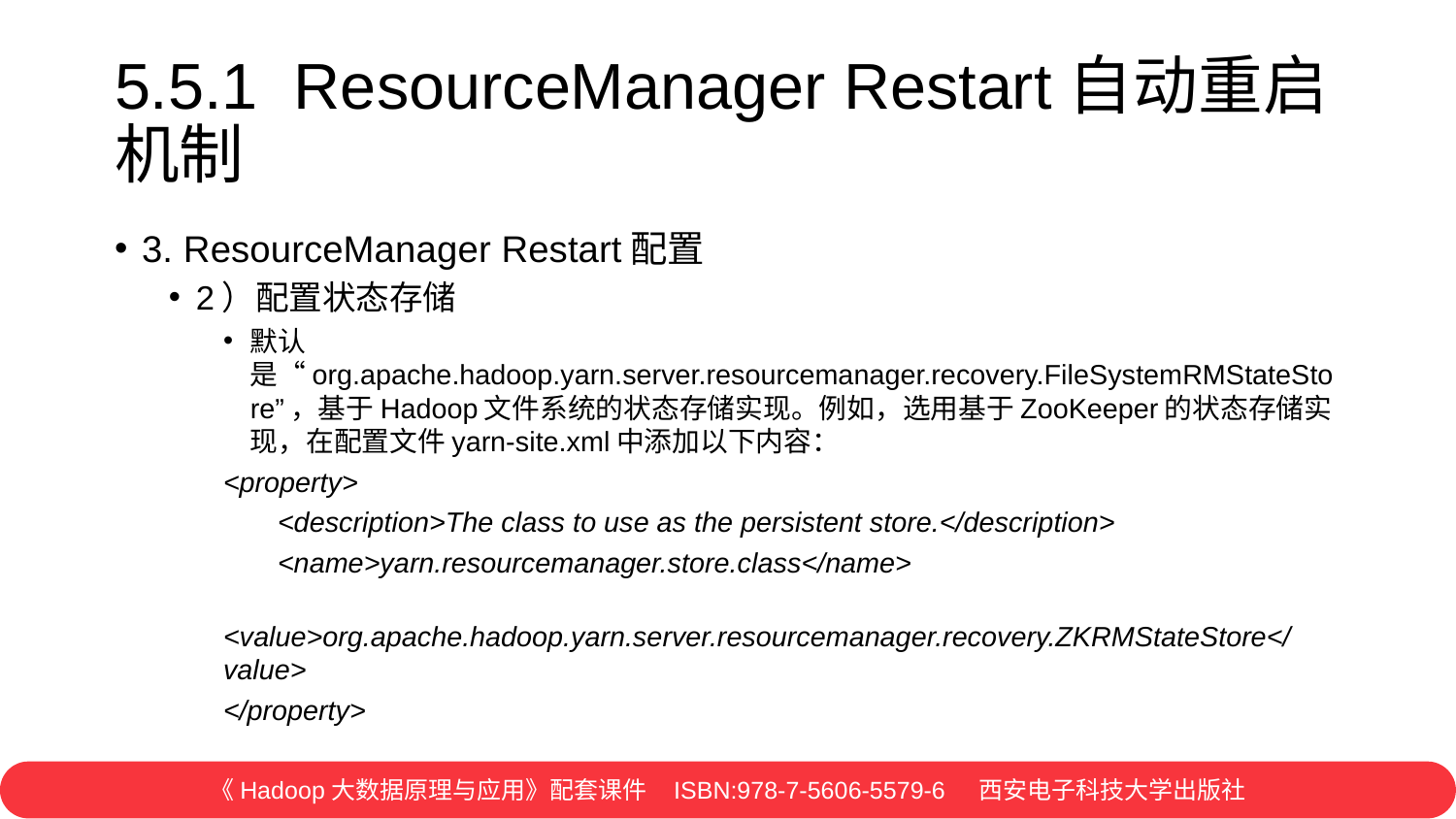

# 5.5.1  ResourceManager Restart自动重启机制
3. ResourceManager Restart配置
2）配置状态存储
默认是“org.apache.hadoop.yarn.server.resourcemanager.recovery.FileSystemRMStateStore”，基于Hadoop文件系统的状态存储实现。例如，选用基于ZooKeeper的状态存储实现，在配置文件yarn-site.xml中添加以下内容：
<property>
       <description>The class to use as the persistent store.</description>
       <name>yarn.resourcemanager.store.class</name>
       <value>org.apache.hadoop.yarn.server.resourcemanager.recovery.ZKRMStateStore</value>
</property>